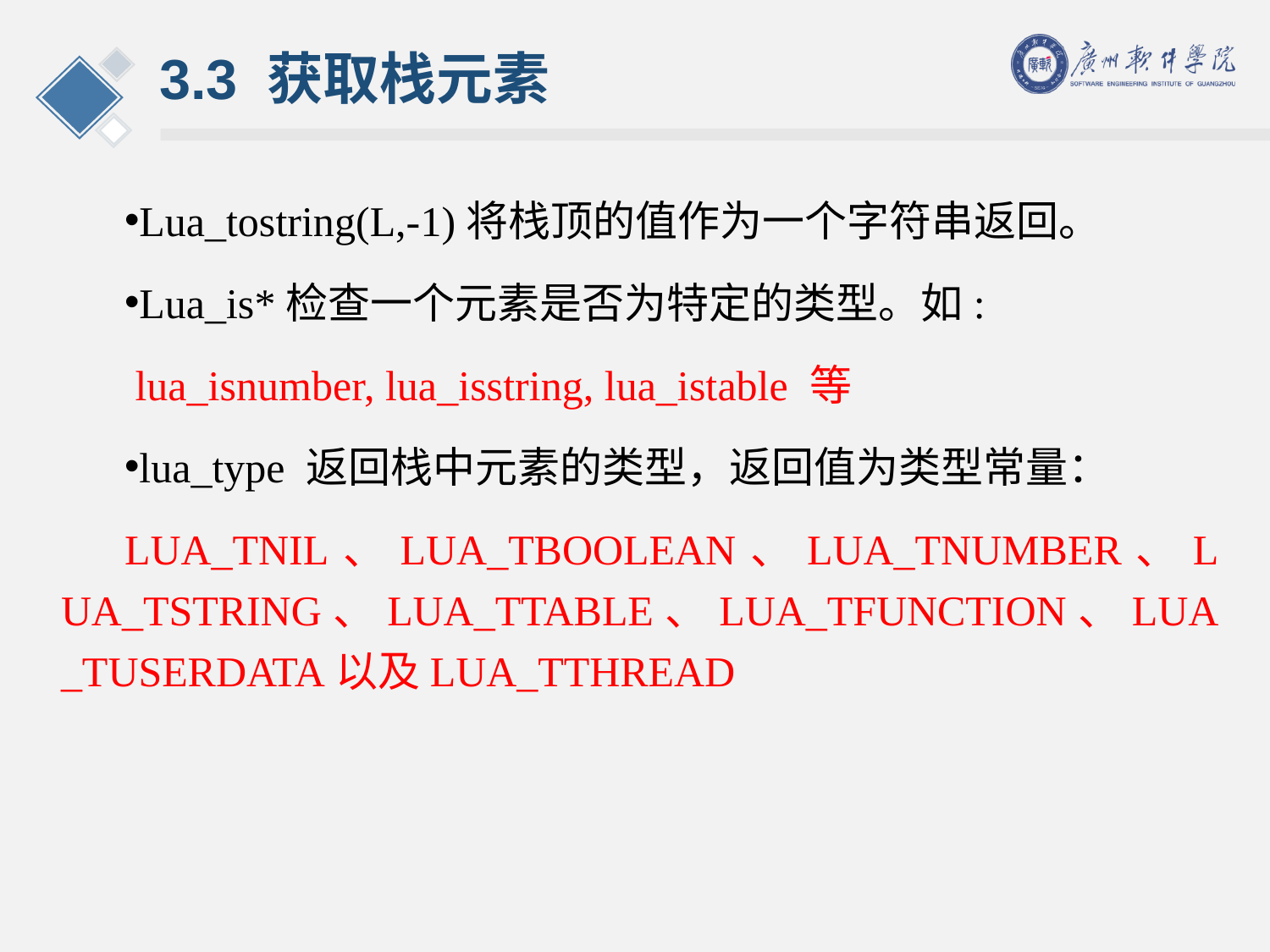

# 3.3 获取栈元素
Lua_tostring(L,-1)将栈顶的值作为一个字符串返回。
Lua_is*检查一个元素是否为特定的类型。如:
 lua_isnumber, lua_isstring, lua_istable 等
lua_type 返回栈中元素的类型，返回值为类型常量：
LUA_TNIL、LUA_TBOOLEAN、LUA_TNUMBER、LUA_TSTRING、LUA_TTABLE、LUA_TFUNCTION、LUA_TUSERDATA以及LUA_TTHREAD